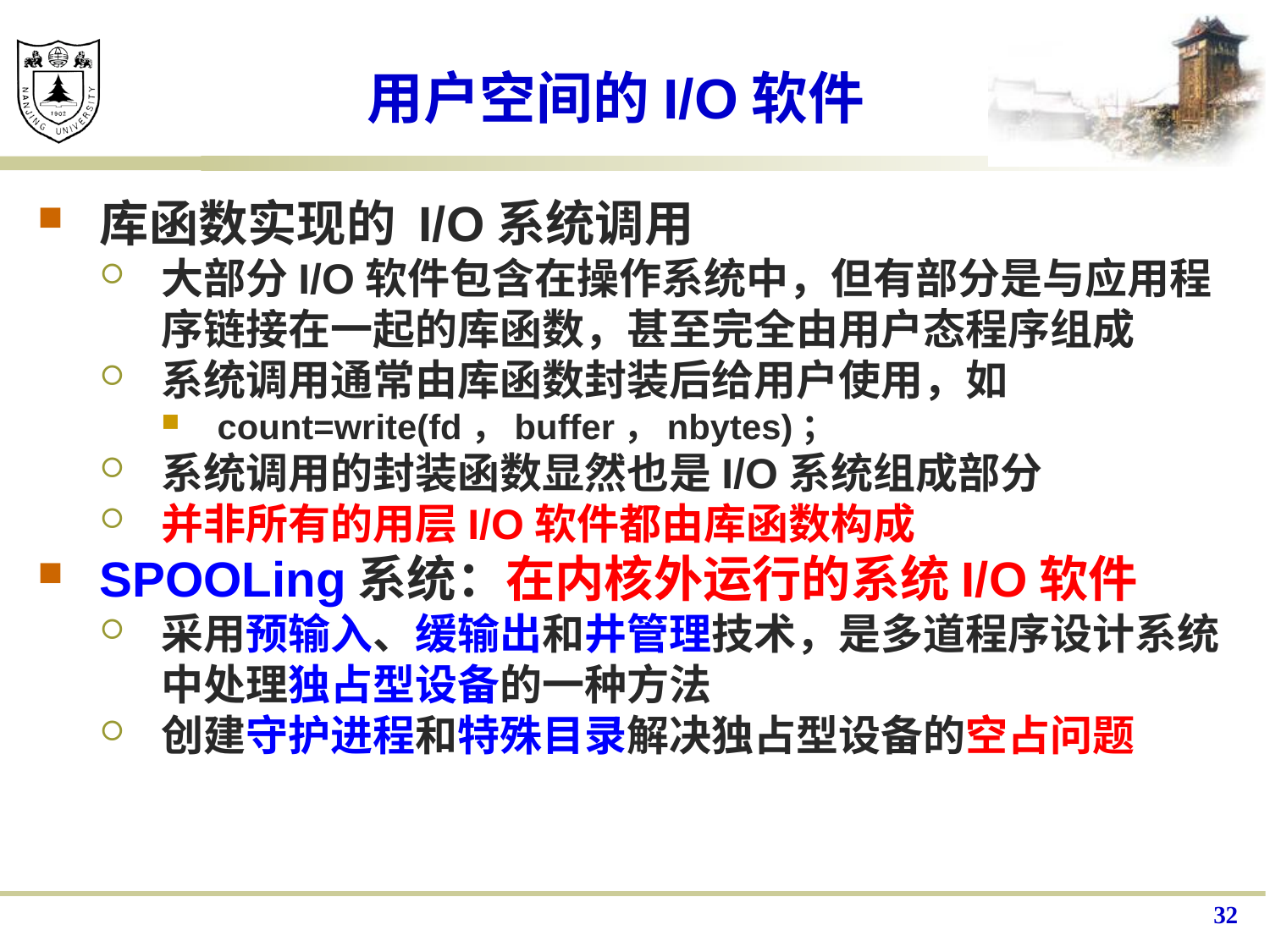

# 用户空间的I/O软件
库函数实现的 I/O系统调用
大部分I/O软件包含在操作系统中，但有部分是与应用程序链接在一起的库函数，甚至完全由用户态程序组成
系统调用通常由库函数封装后给用户使用，如
count=write(fd，buffer，nbytes)；
系统调用的封装函数显然也是I/O系统组成部分
并非所有的用层I/O软件都由库函数构成
SPOOLing系统：在内核外运行的系统I/O软件
采用预输入、缓输出和井管理技术，是多道程序设计系统中处理独占型设备的一种方法
创建守护进程和特殊目录解决独占型设备的空占问题

32